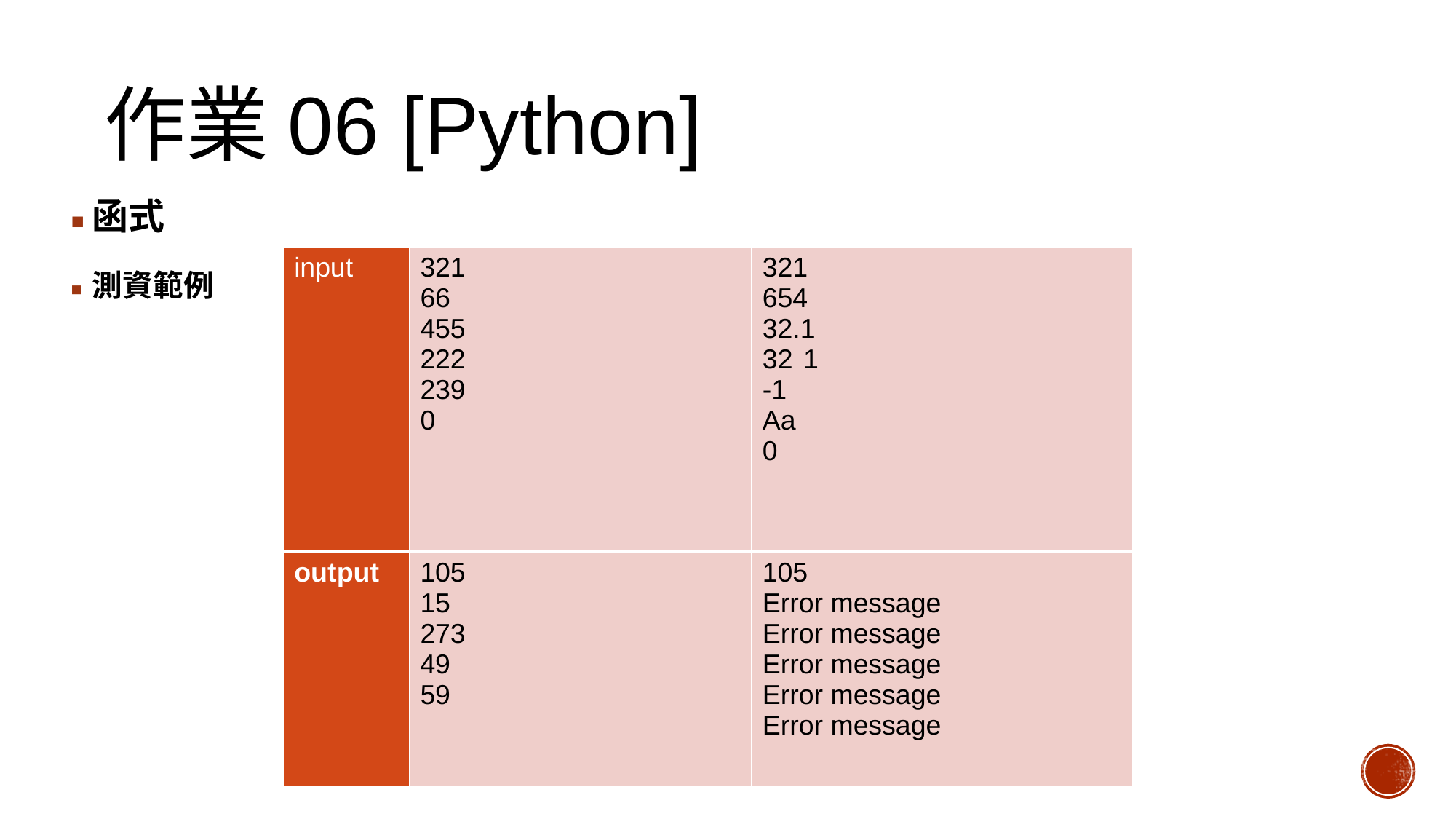

# 作業06 [Python]
函式

測資範例

| input | 321 66 455 222 239 0 | 321 654 32.1 1 -1 Aa 0 |
| --- | --- | --- |
| output | 105 15 273 49 59 | 105 Error message Error message Error message Error message Error message |